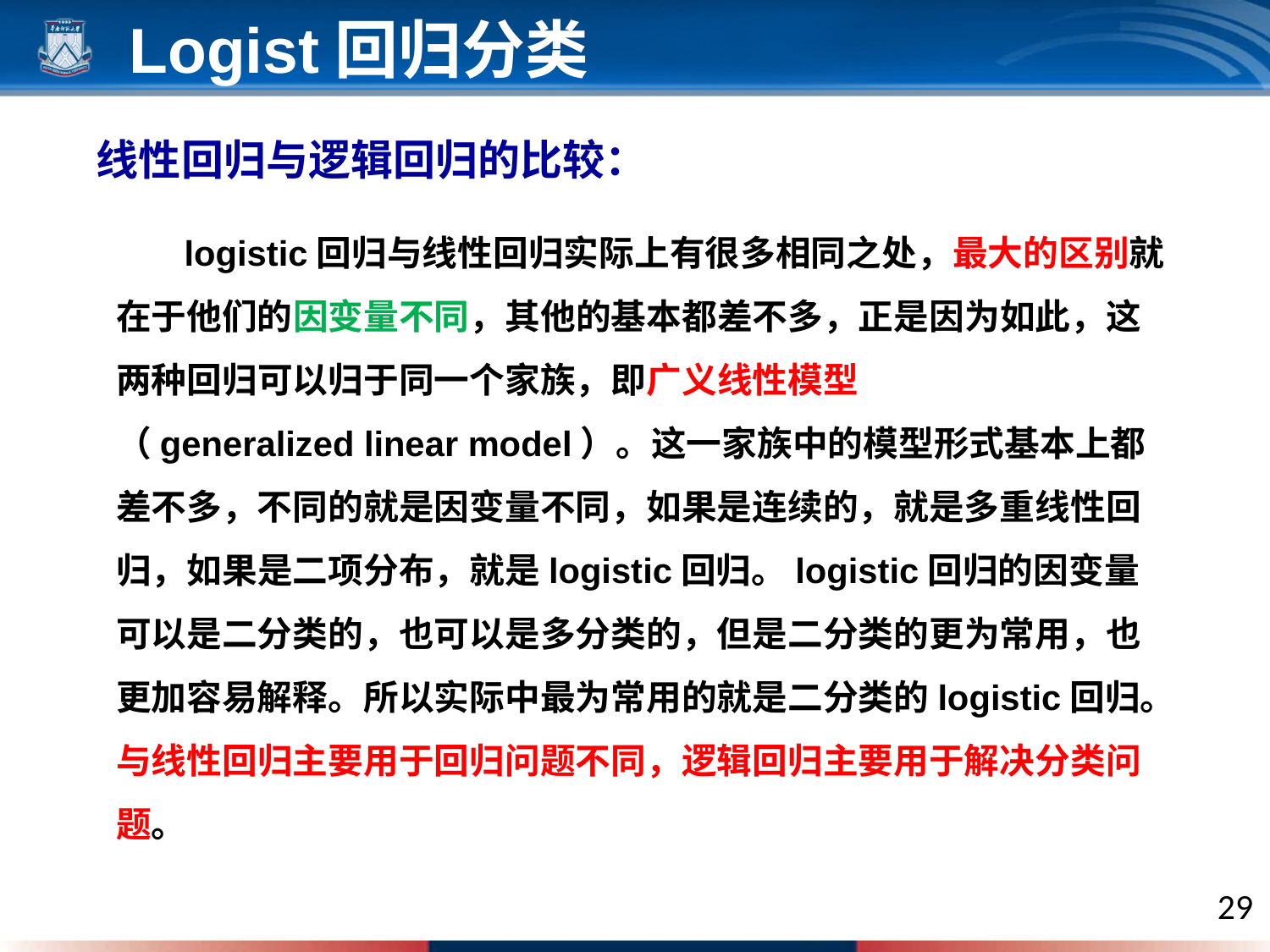

Logist回归分类
 线性回归与逻辑回归的比较：
       logistic回归与线性回归实际上有很多相同之处，最大的区别就在于他们的因变量不同，其他的基本都差不多，正是因为如此，这两种回归可以归于同一个家族，即广义线性模型（generalized linear model）。这一家族中的模型形式基本上都差不多，不同的就是因变量不同，如果是连续的，就是多重线性回归，如果是二项分布，就是logistic回归。logistic回归的因变量可以是二分类的，也可以是多分类的，但是二分类的更为常用，也更加容易解释。所以实际中最为常用的就是二分类的logistic回归。与线性回归主要用于回归问题不同，逻辑回归主要用于解决分类问题。